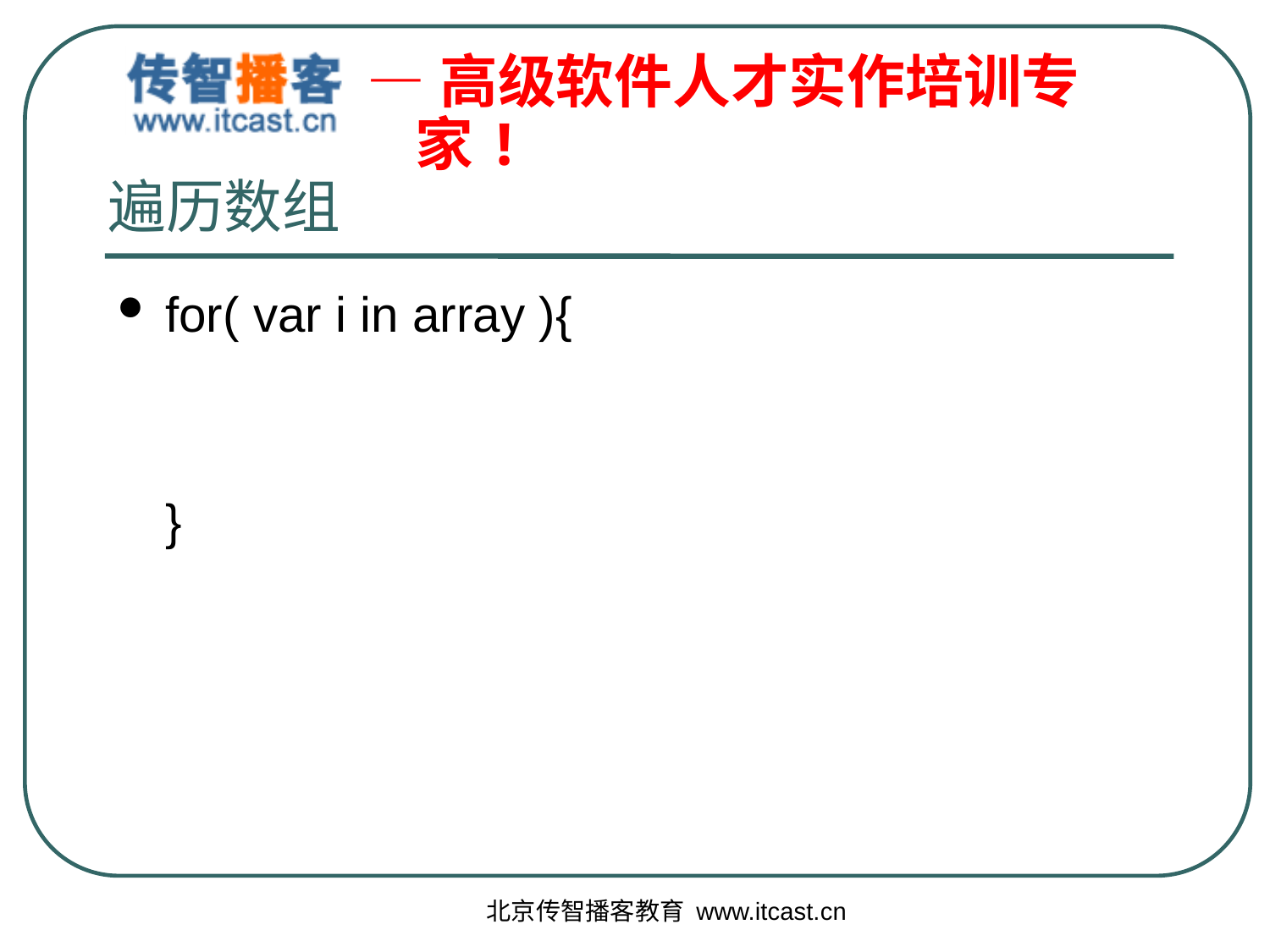

# 遍历数组
for( var i in array ){

	}
北京传智播客教育 www.itcast.cn